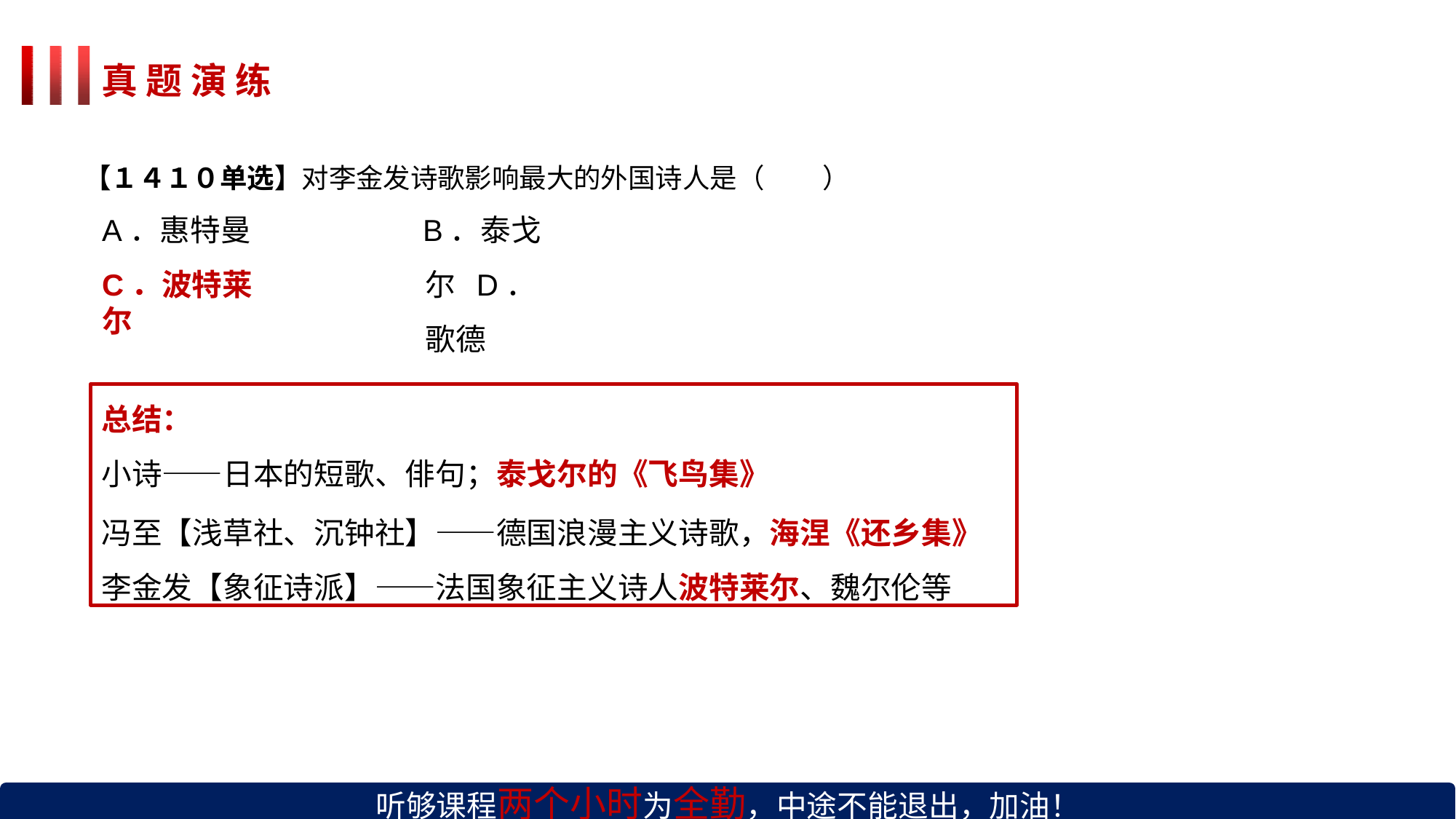

# 真 题 演 练
【１４１０单选】对李金发诗歌影响最大的外国诗人是（	）
A．惠特曼
C．波特莱尔
B．泰戈尔  D．歌德
总结：
小诗——日本的短歌、俳句；泰戈尔的《飞鸟集》
冯至【浅草社、沉钟社】——德国浪漫主义诗歌，海涅《还乡集》 李金发【象征诗派】——法国象征主义诗人波特莱尔、魏尔伦等

听够课程两个小时为全勤，中途不能退出，加油！